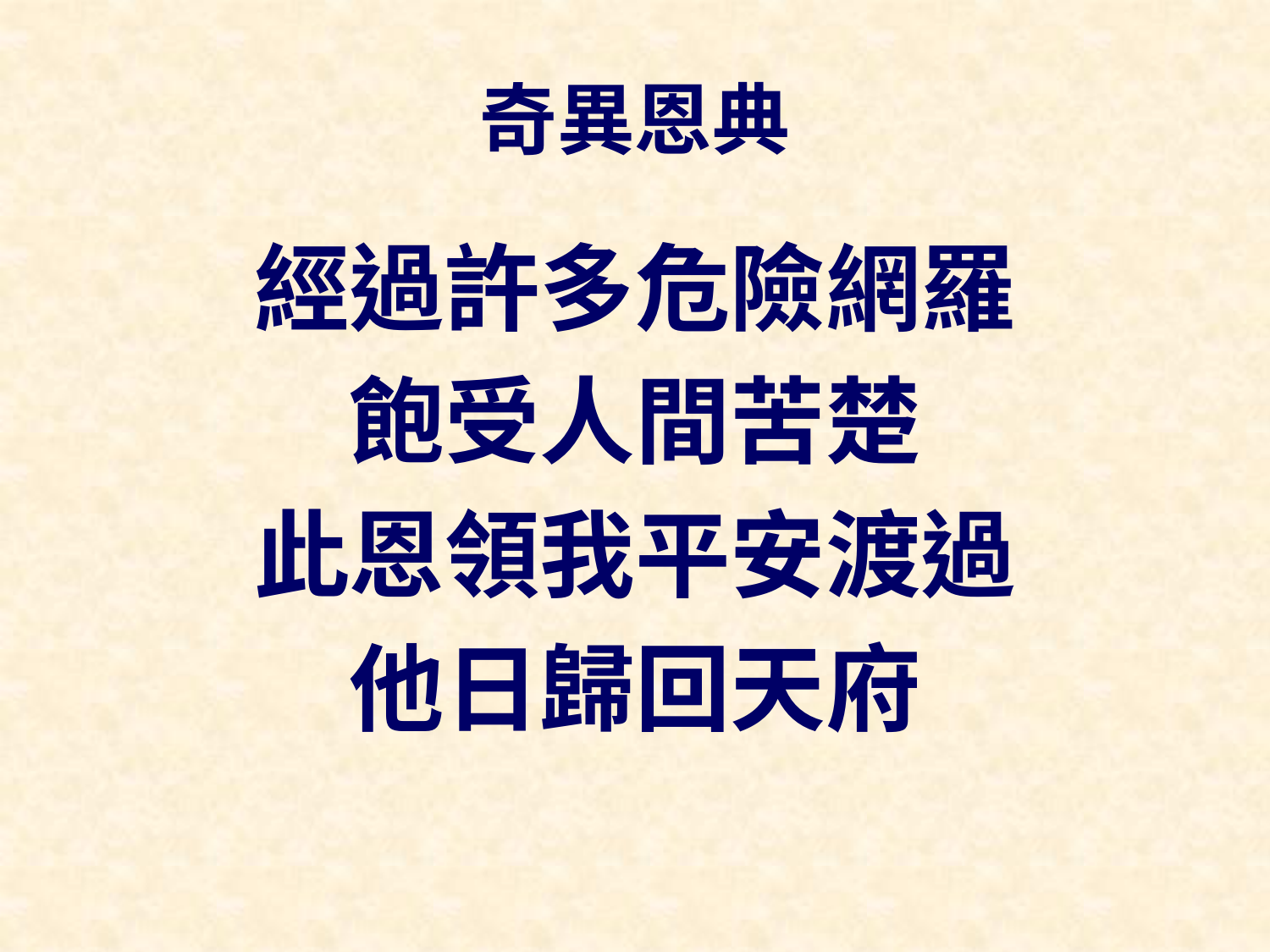

# 奇異恩典
經過許多危險網羅
飽受人間苦楚
此恩領我平安渡過
他日歸回天府